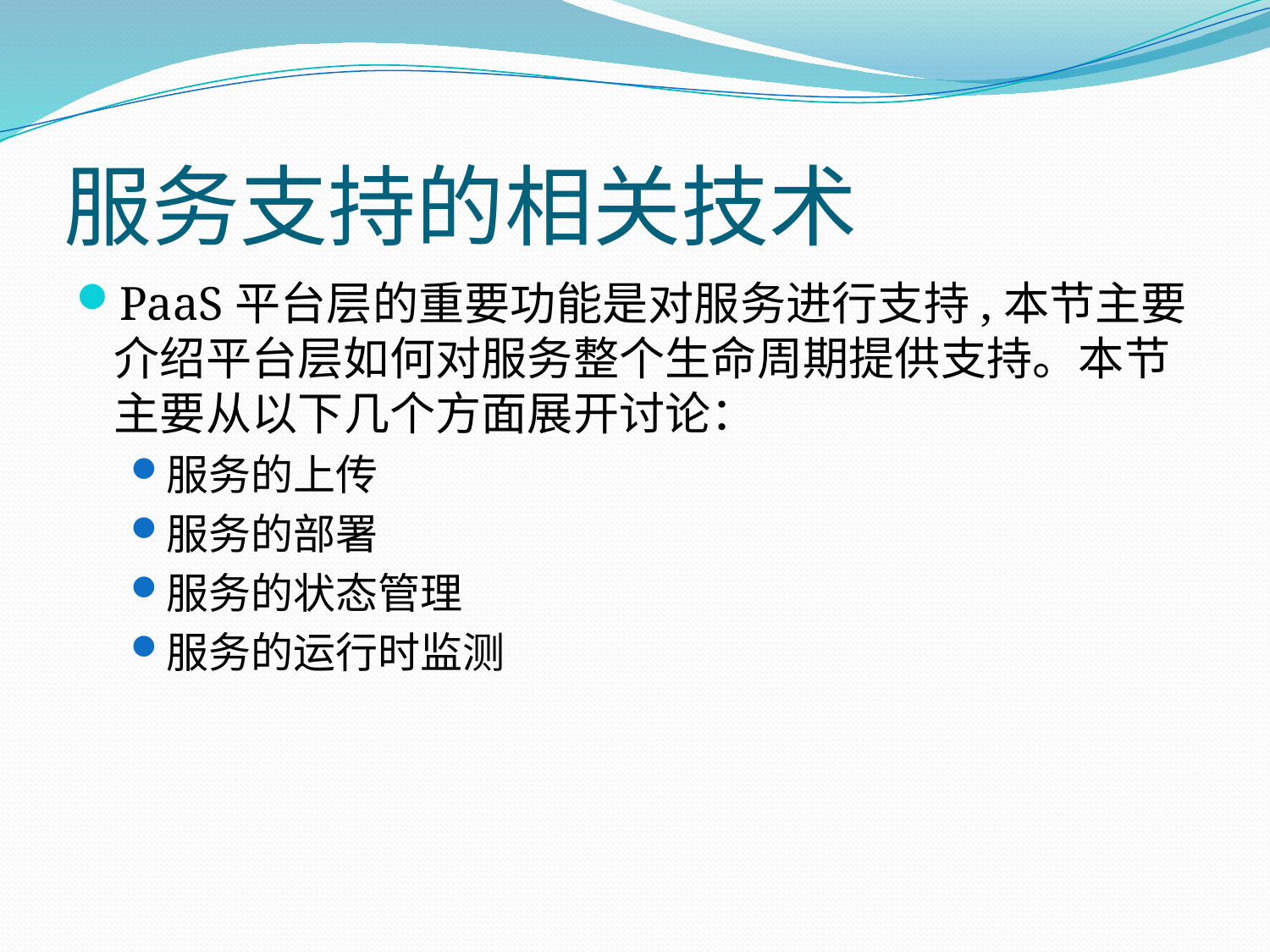

# 服务支持的相关技术
PaaS平台层的重要功能是对服务进行支持,本节主要介绍平台层如何对服务整个生命周期提供支持。本节主要从以下几个方面展开讨论：
服务的上传
服务的部署
服务的状态管理
服务的运行时监测